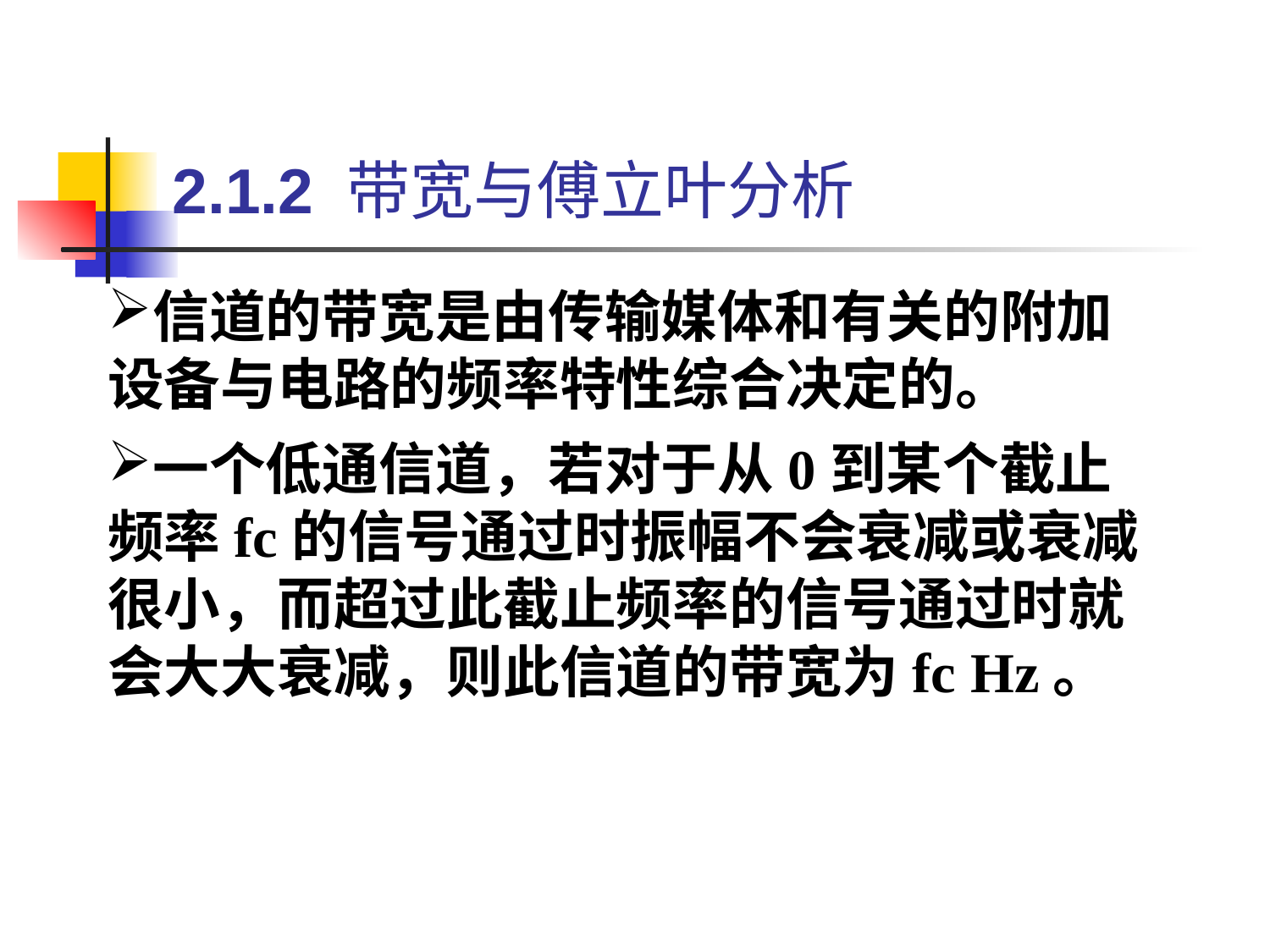

# 2.1.2 带宽与傅立叶分析
信道的带宽是由传输媒体和有关的附加设备与电路的频率特性综合决定的。
一个低通信道，若对于从0到某个截止频率fc的信号通过时振幅不会衰减或衰减很小，而超过此截止频率的信号通过时就会大大衰减，则此信道的带宽为fc Hz。